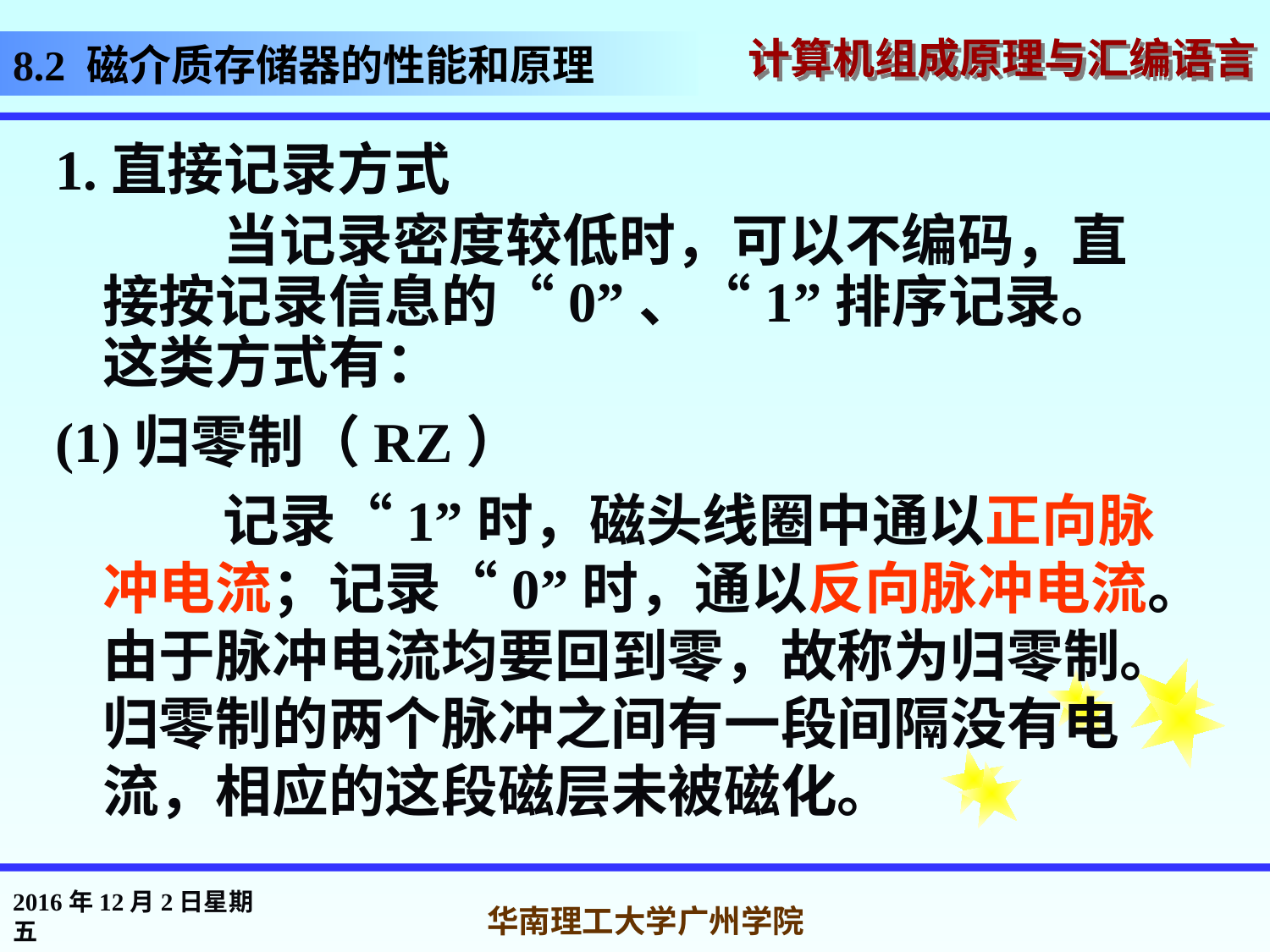

# 8.2 磁介质存储器的性能和原理
1.直接记录方式
            当记录密度较低时，可以不编码，直接按记录信息的“0”、“1”排序记录。这类方式有：
(1)归零制（RZ）
            记录“1”时，磁头线圈中通以正向脉冲电流；记录“0”时，通以反向脉冲电流。由于脉冲电流均要回到零，故称为归零制。归零制的两个脉冲之间有一段间隔没有电流，相应的这段磁层未被磁化。
2016年12月2日星期五
华南理工大学广州学院